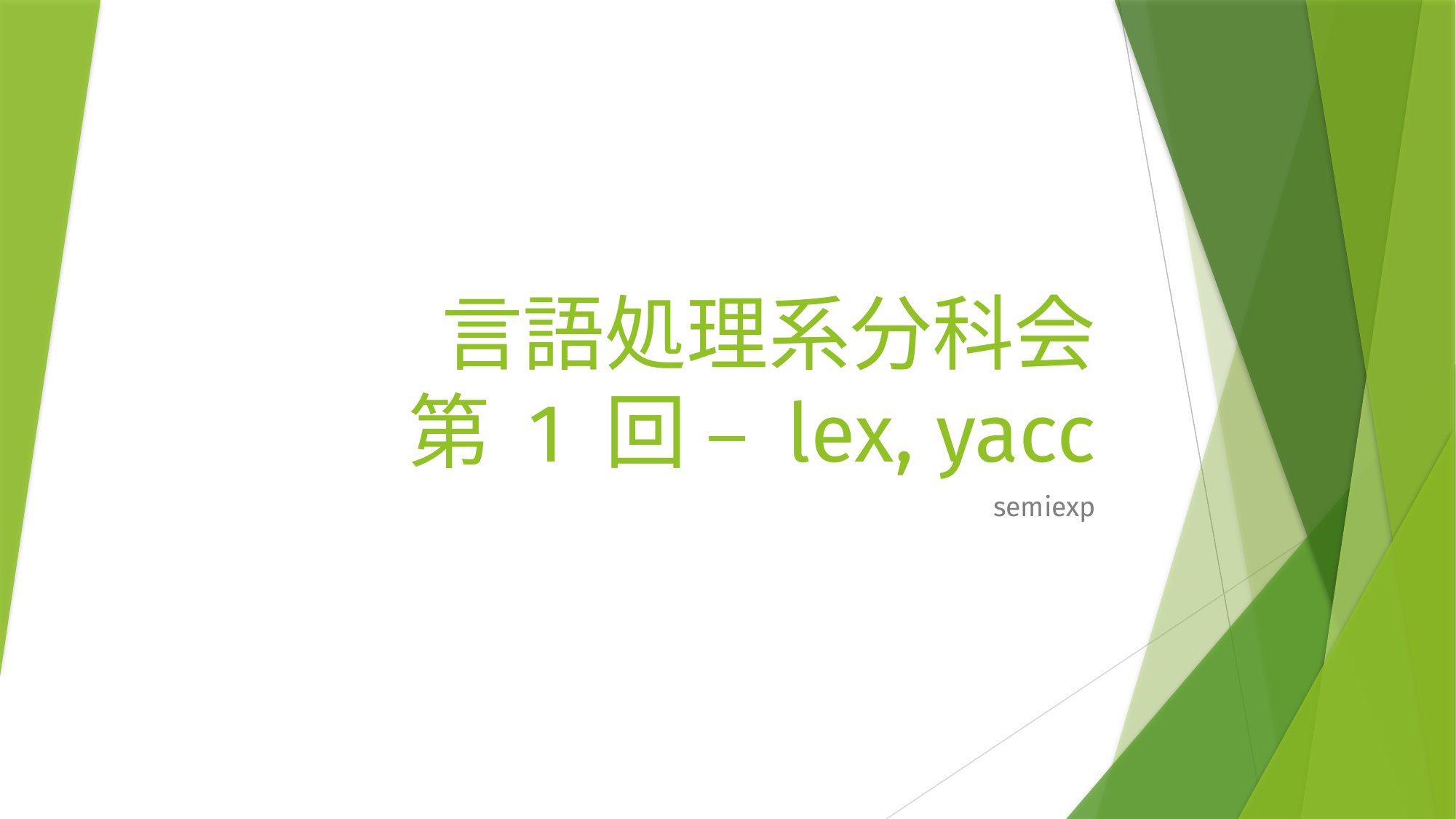

# 言語処理系分科会 第 1 回 – lex, yacc
semiexp